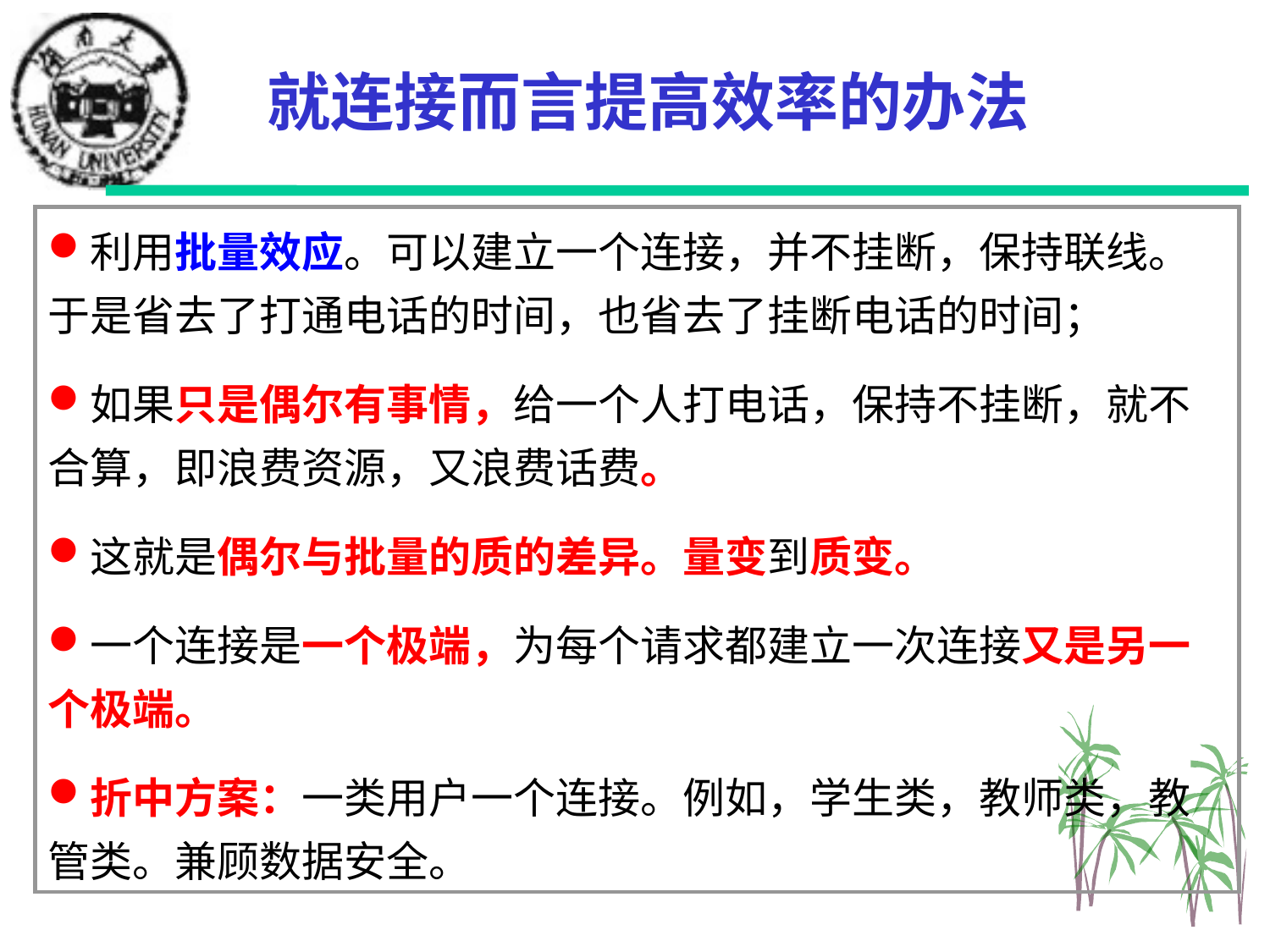

#
就连接而言提高效率的办法
利用批量效应。可以建立一个连接，并不挂断，保持联线。于是省去了打通电话的时间，也省去了挂断电话的时间；
如果只是偶尔有事情，给一个人打电话，保持不挂断，就不合算，即浪费资源，又浪费话费。
这就是偶尔与批量的质的差异。量变到质变。
一个连接是一个极端，为每个请求都建立一次连接又是另一个极端。
折中方案：一类用户一个连接。例如，学生类，教师类，教管类。兼顾数据安全。